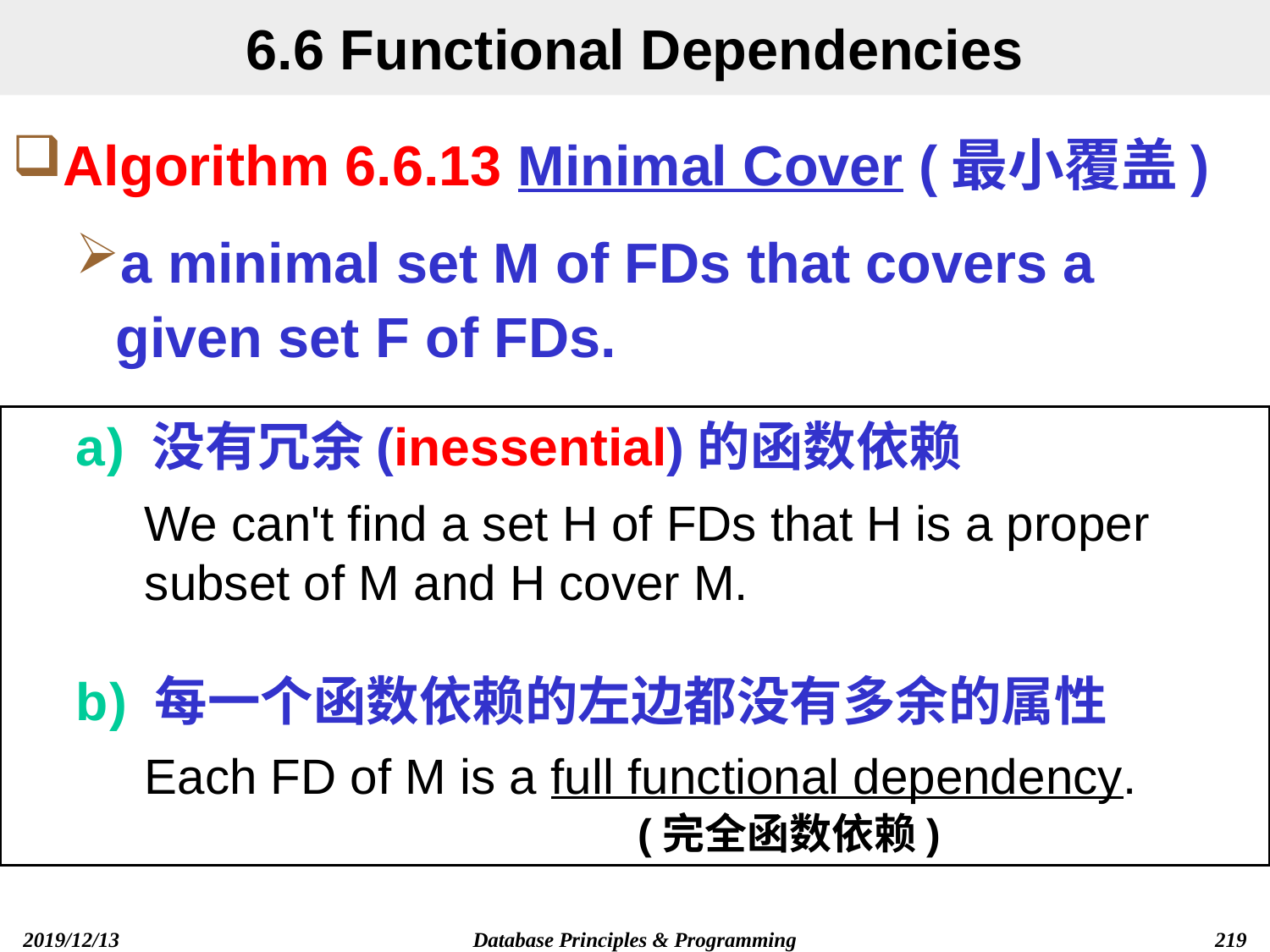

# 6.6 Functional Dependencies
Algorithm 6.6.13 Minimal Cover (最小覆盖)
a minimal set M of FDs that covers a given set F of FDs.
 没有冗余(inessential)的函数依赖

 每一个函数依赖的左边都没有多余的属性

We can't find a set H of FDs that H is a proper subset of M and H cover M.
Each FD of M is a full functional dependency.
(完全函数依赖)
2019/12/13
Database Principles & Programming
219